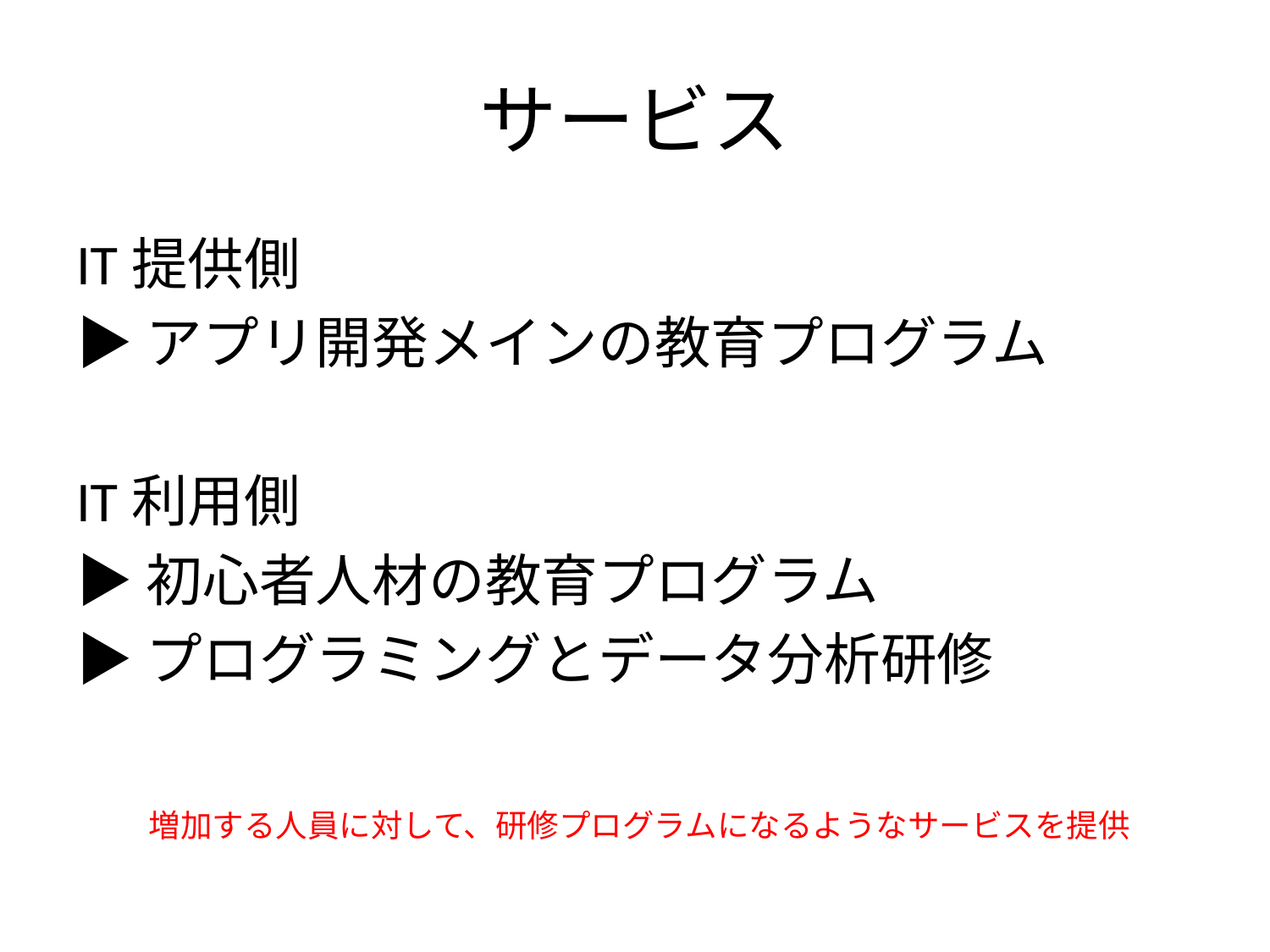

# サービス
IT提供側
▶︎アプリ開発メインの教育プログラム

IT利用側
▶︎初心者人材の教育プログラム
▶︎プログラミングとデータ分析研修
増加する人員に対して、研修プログラムになるようなサービスを提供